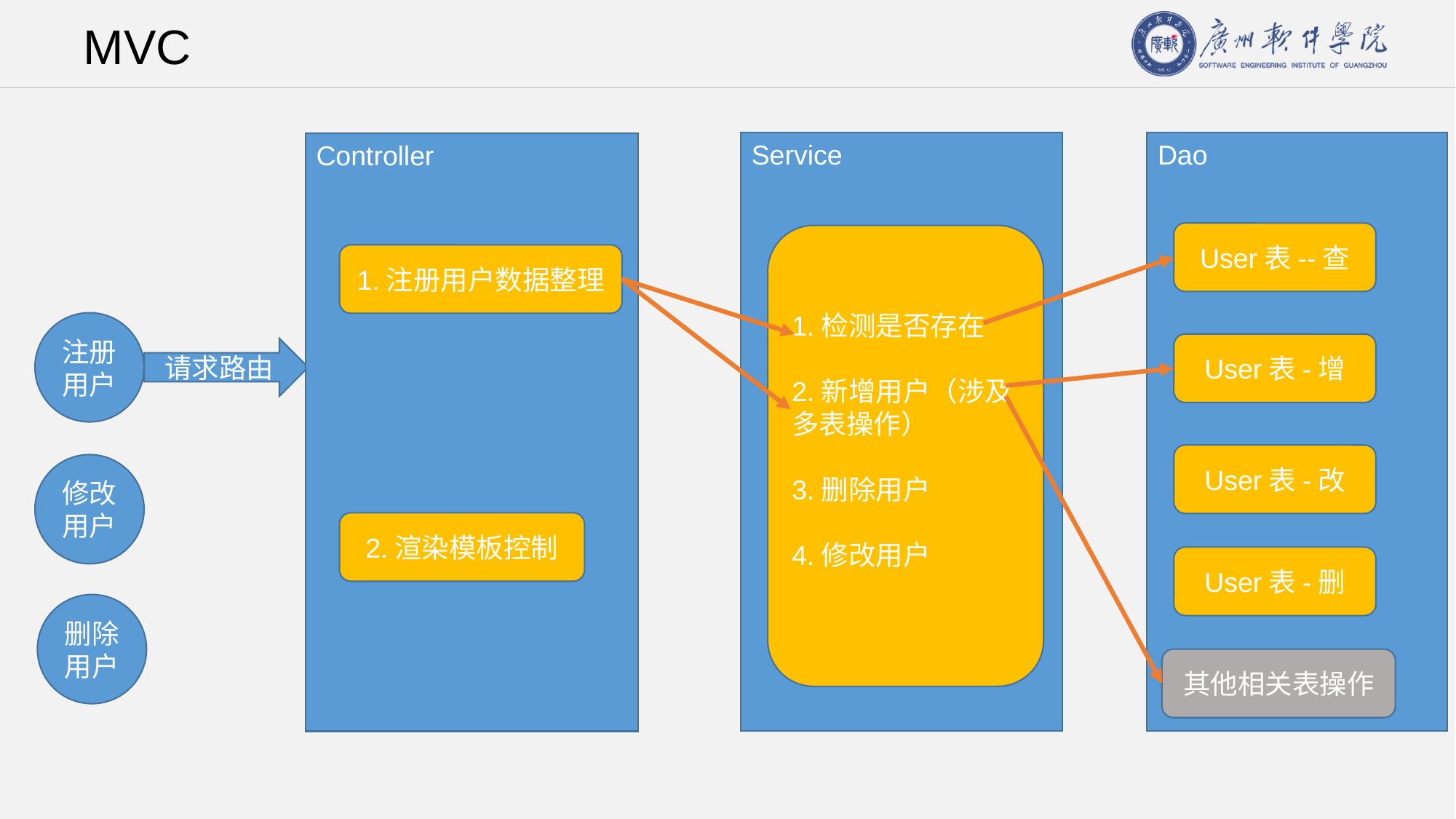

# MVC
Service

Dao
Controller
User表--查
1.检测是否存在

2.新增用户（涉及多表操作）

3.删除用户

4.修改用户

1.注册用户数据整理
注册用户
User表-增
请求路由
User表-改
修改用户
2.渲染模板控制
User表-删
删除用户
其他相关表操作